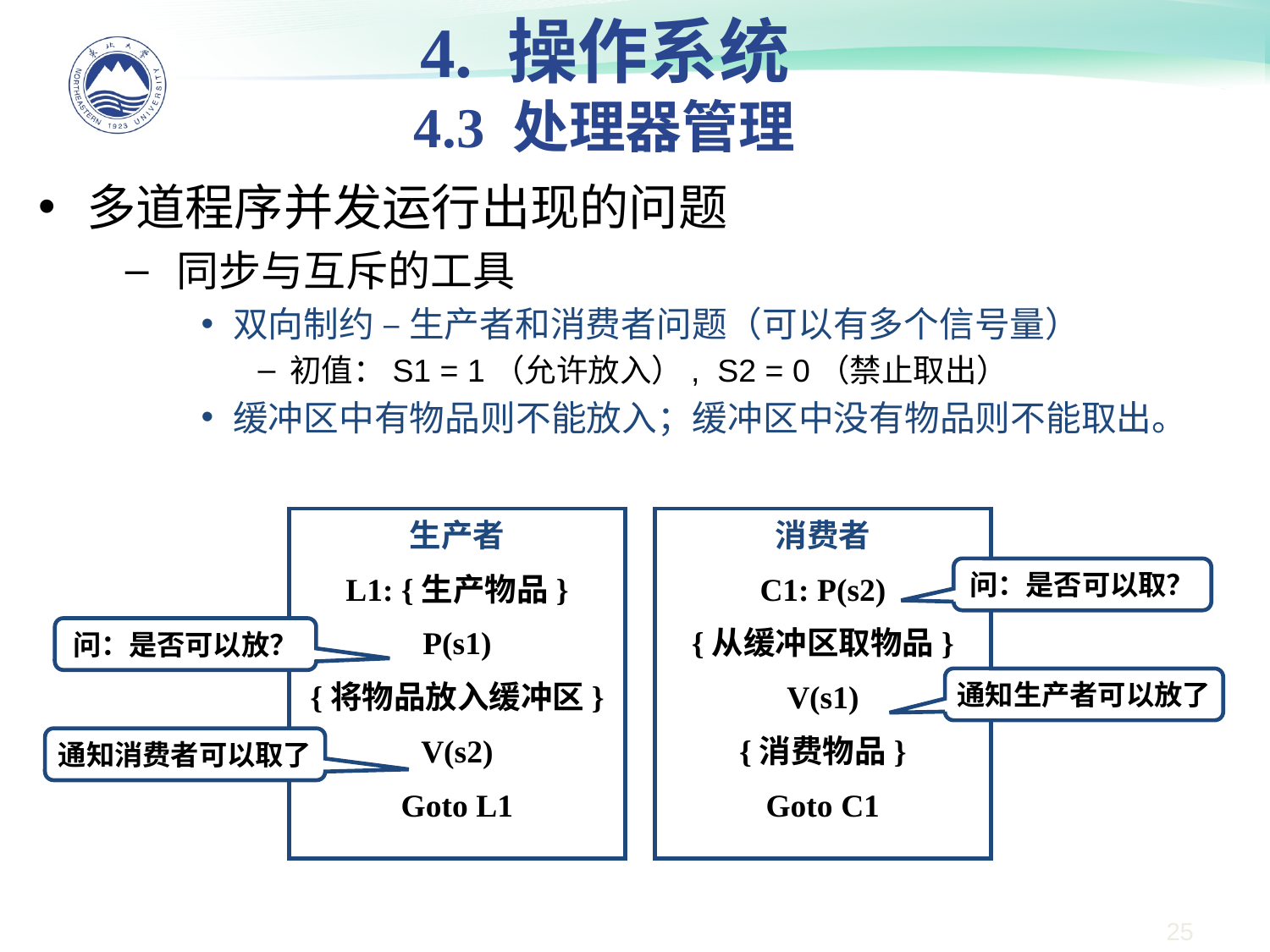

4. 操作系统
4.3 处理器管理
多道程序并发运行出现的问题
同步与互斥的工具
双向制约 – 生产者和消费者问题（可以有多个信号量）
初值：S1 = 1（允许放入）,  S2 = 0（禁止取出）
缓冲区中有物品则不能放入；缓冲区中没有物品则不能取出。
生产者
L1: {生产物品}
P(s1)
{将物品放入缓冲区}
V(s2)
Goto L1
消费者
C1: P(s2)
{从缓冲区取物品}
V(s1)
{消费物品}
Goto C1
问：是否可以取？
问：是否可以放？
通知生产者可以放了
通知消费者可以取了
25